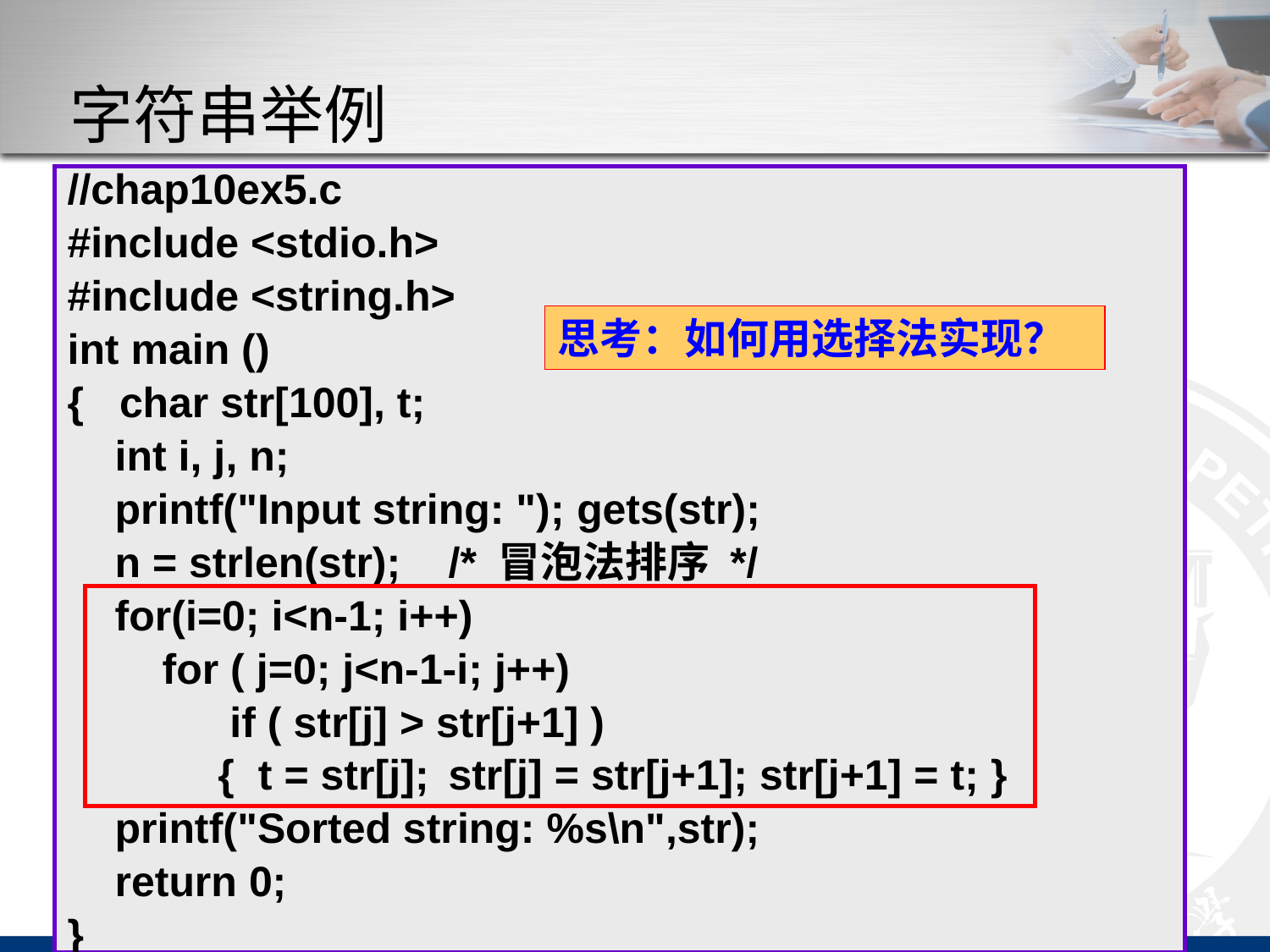

# 字符串举例
【例2】输入一行字符，将每个字符从小到大排列后输出
//chap10ex5.c
#include <stdio.h>
#include <string.h>
int main ()
{   char str[100], t;
    int i, j, n;
    printf("Input string: "); gets(str);
    n = strlen(str); 	/* 冒泡法排序 */
    for(i=0; i<n-1; i++)
        for ( j=0; j<n-1-i; j++)
	   if ( str[j] > str[j+1] )
	  {  t = str[j];	str[j] = str[j+1]; str[j+1] = t; }
    printf("Sorted string: %s\n",str);
    return 0;
}
思考：如何用选择法实现？